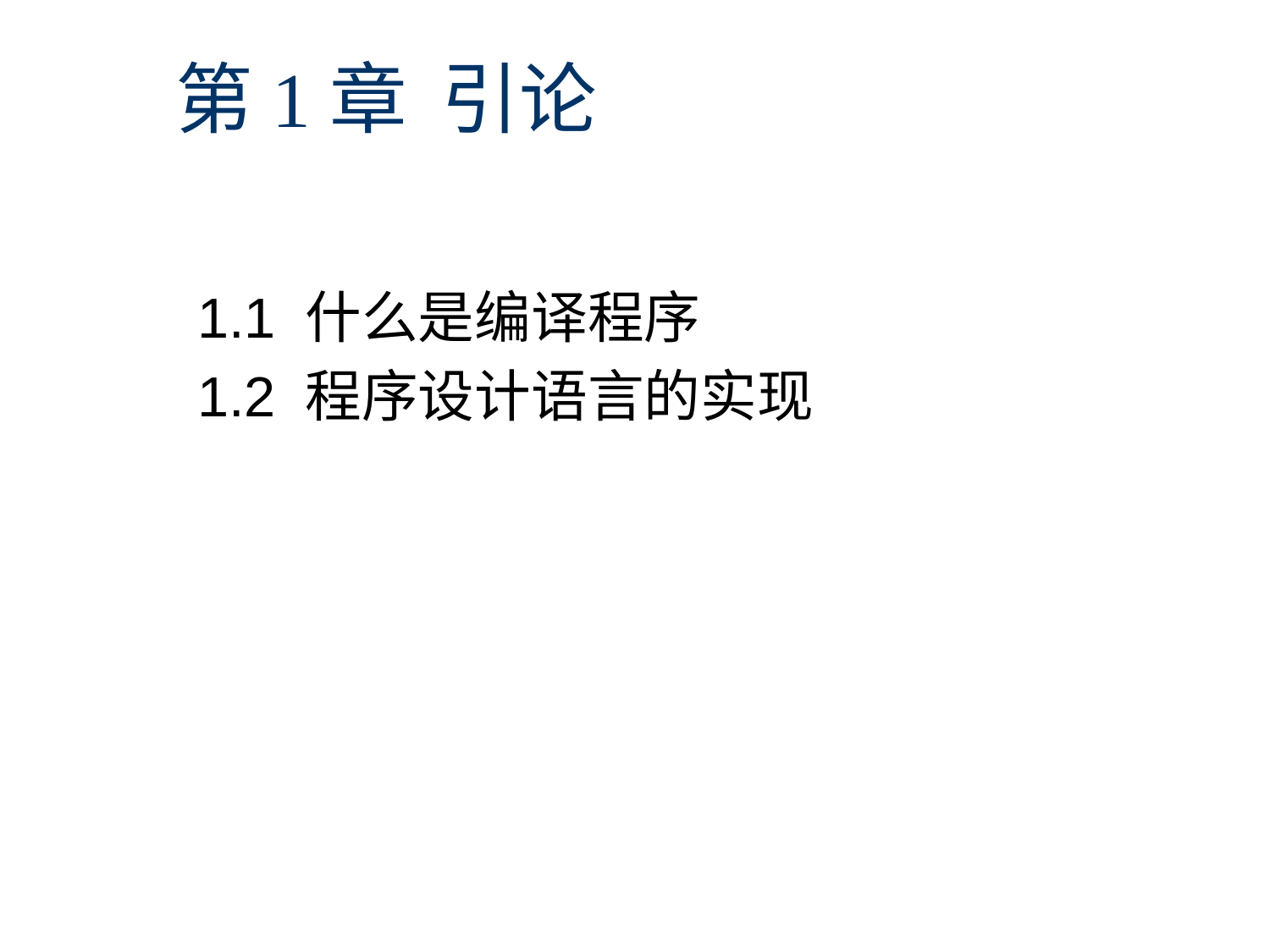

# 第1章  引论
1.1 什么是编译程序
1.2 程序设计语言的实现